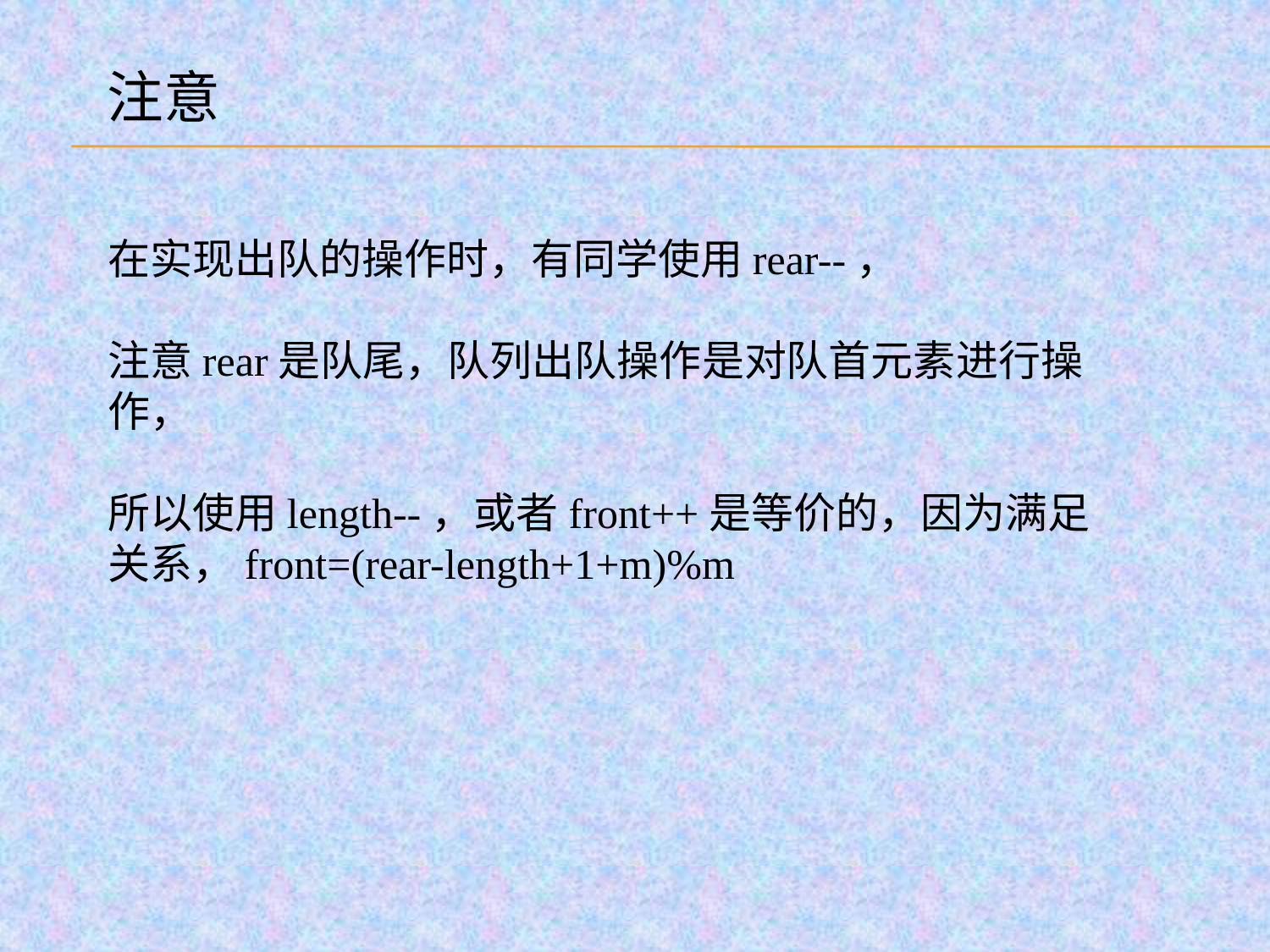

注意
在实现出队的操作时，有同学使用rear--，

注意rear是队尾，队列出队操作是对队首元素进行操作，

所以使用length--，或者front++是等价的，因为满足关系，front=(rear-length+1+m)%m